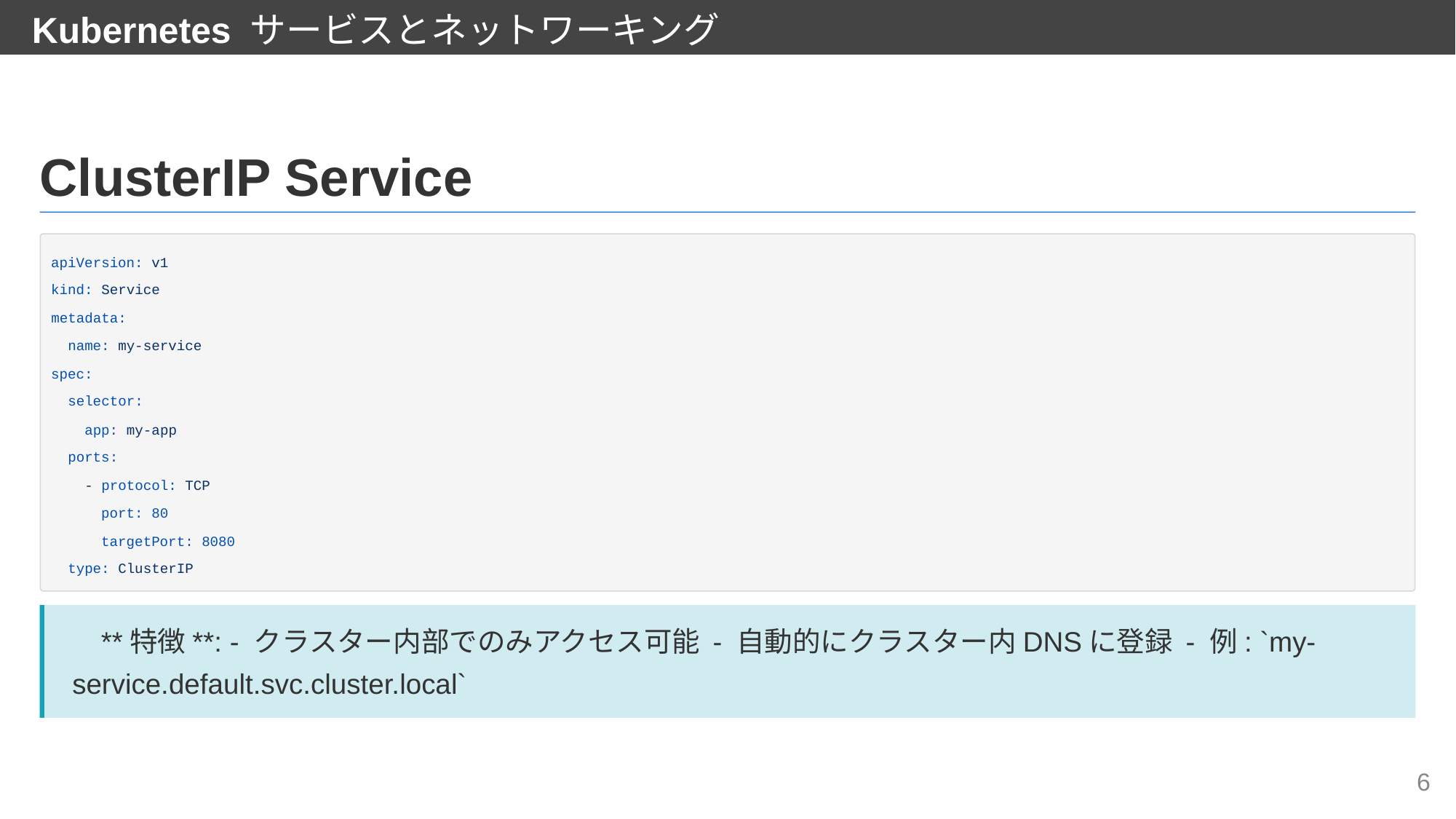

Kubernetes サービスとネットワーキング
ClusterIP Service

apiVersion: v1
kind: Service
metadata:
  name: my-service
spec:
  selector:
    app: my-app
  ports:
    - protocol: TCP
      port: 80
      targetPort: 8080
  type: ClusterIP

 **特徴**: - クラスター内部でのみアクセス可能 - ⾃動的にクラスター内DNSに登録 - 例: `my-
service.default.svc.cluster.local`
6